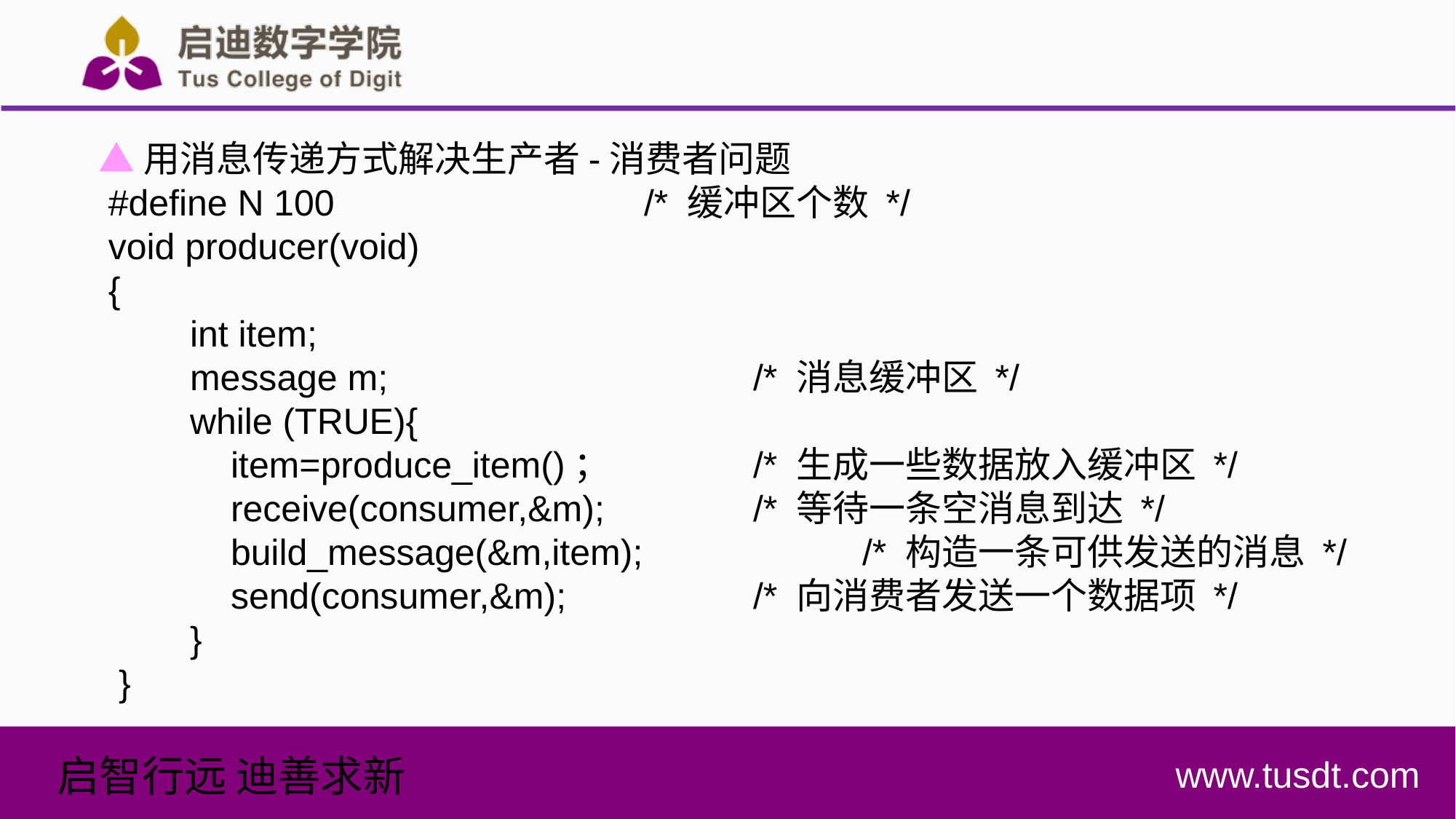

▲用消息传递方式解决生产者-消费者问题
 #define N 100                  		/* 缓冲区个数 */
 void producer(void)
 {
         int item;
         message m;                		/* 消息缓冲区 */
         while (TRUE){
             item=produce_item()；  		/* 生成一些数据放入缓冲区 */
             receive(consumer,&m);  		/* 等待一条空消息到达 */
             build_message(&m,item); 		/* 构造一条可供发送的消息 */
             send(consumer,&m);		/* 向消费者发送一个数据项 */
         }
  }